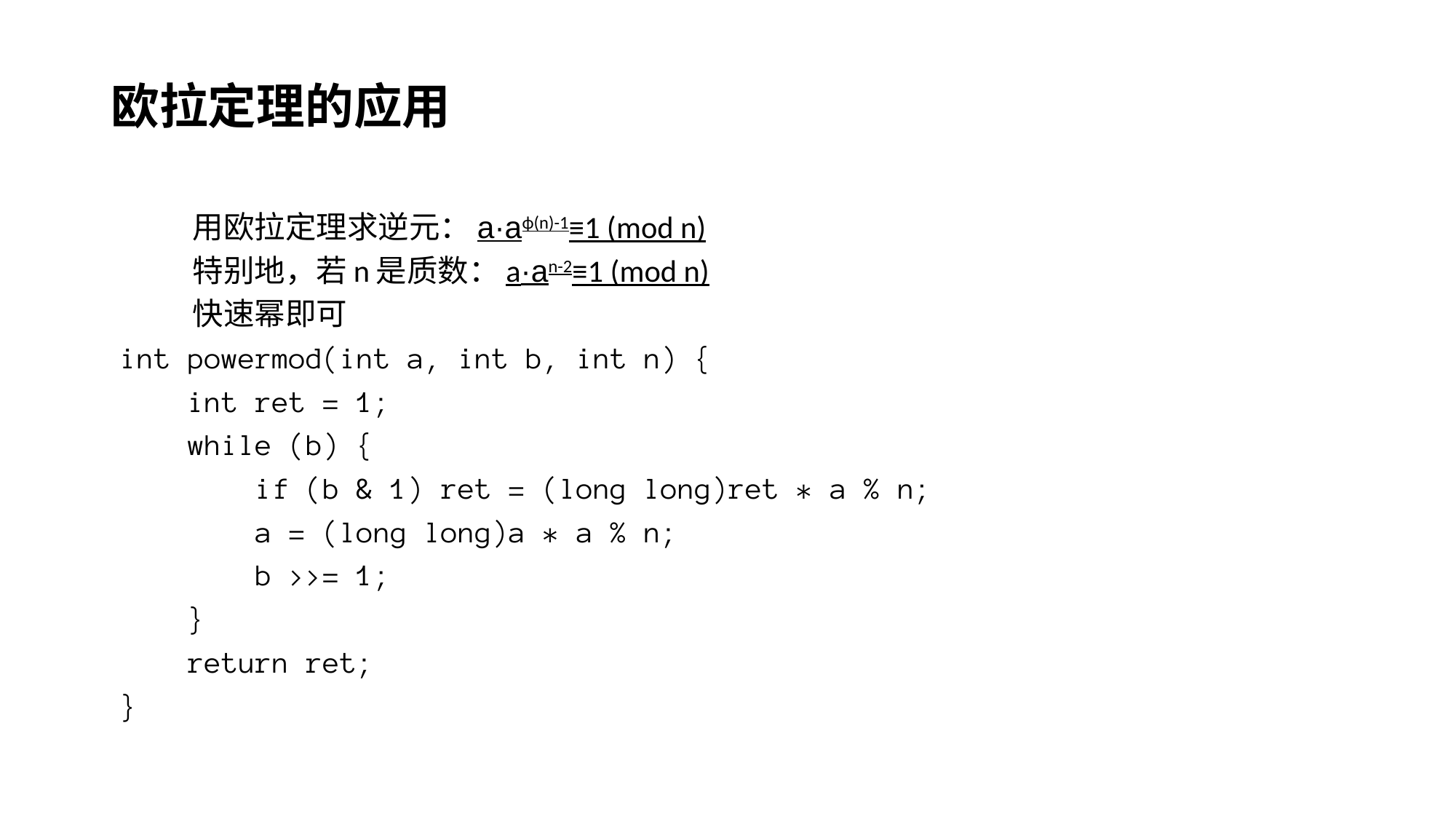

# 欧拉定理的应用
用欧拉定理求逆元：a·aϕ(n)-1≡1 (mod n)
特别地，若n是质数：a·an-2≡1 (mod n)
快速幂即可
int powermod(int a, int b, int n) {
    int ret = 1;
    while (b) {
        if (b & 1) ret = (long long)ret * a % n;
        a = (long long)a * a % n;
        b >>= 1;
    }
    return ret;
}